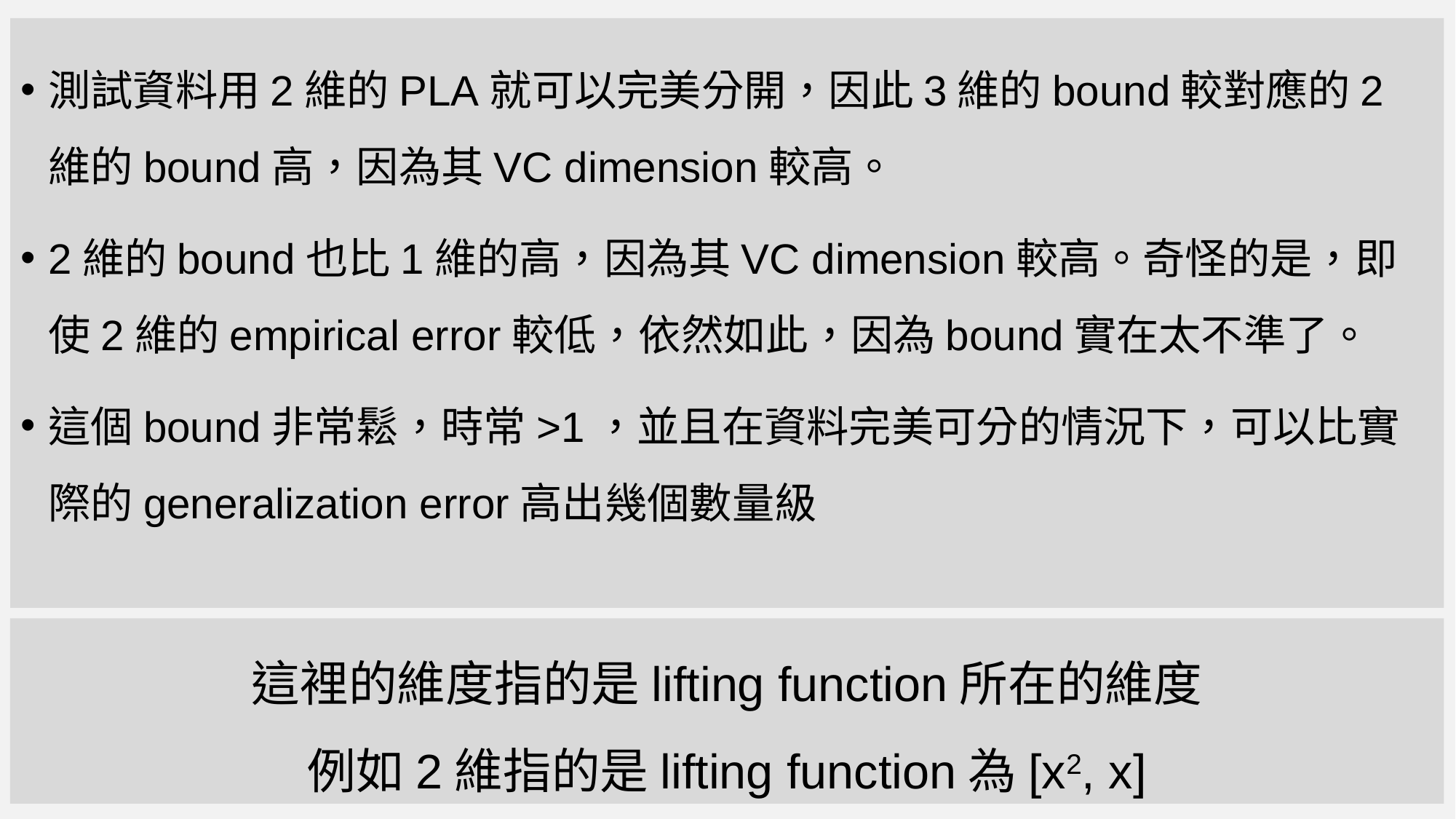

測試資料用2維的PLA就可以完美分開，因此3維的bound較對應的2維的bound高，因為其VC dimension較高。
2維的bound也比1維的高，因為其VC dimension較高。奇怪的是，即使2維的empirical error較低，依然如此，因為bound實在太不準了。
這個bound非常鬆，時常>1，並且在資料完美可分的情況下，可以比實際的generalization error高出幾個數量級

這裡的維度指的是lifting function所在的維度
例如2維指的是lifting function為[x2, x]